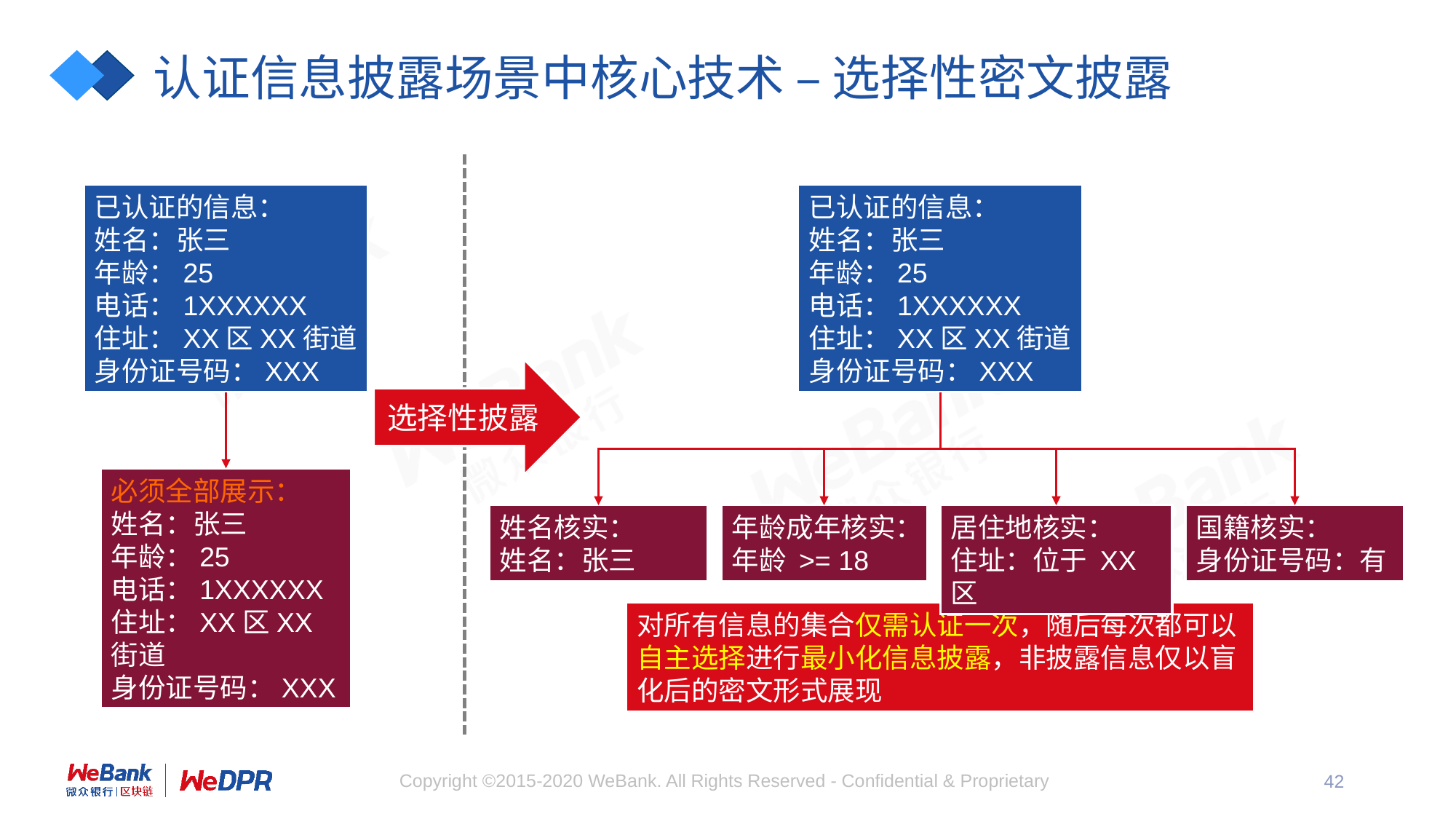

# 认证信息披露场景中核心技术 – 选择性密文披露
已认证的信息：
姓名：张三
年龄：25
电话：1XXXXXX
住址：XX区XX街道
身份证号码：XXX
已认证的信息：
姓名：张三
年龄：25
电话：1XXXXXX
住址：XX区XX街道
身份证号码：XXX
选择性披露
必须全部展示：
姓名：张三
年龄：25
电话：1XXXXXX
住址：XX区XX街道
身份证号码：XXX
姓名核实：
姓名：张三
年龄成年核实：
年龄 >= 18
居住地核实：
住址：位于 XX区
国籍核实：
身份证号码：有
对所有信息的集合仅需认证一次，随后每次都可以自主选择进行最小化信息披露，非披露信息仅以盲化后的密文形式展现
42